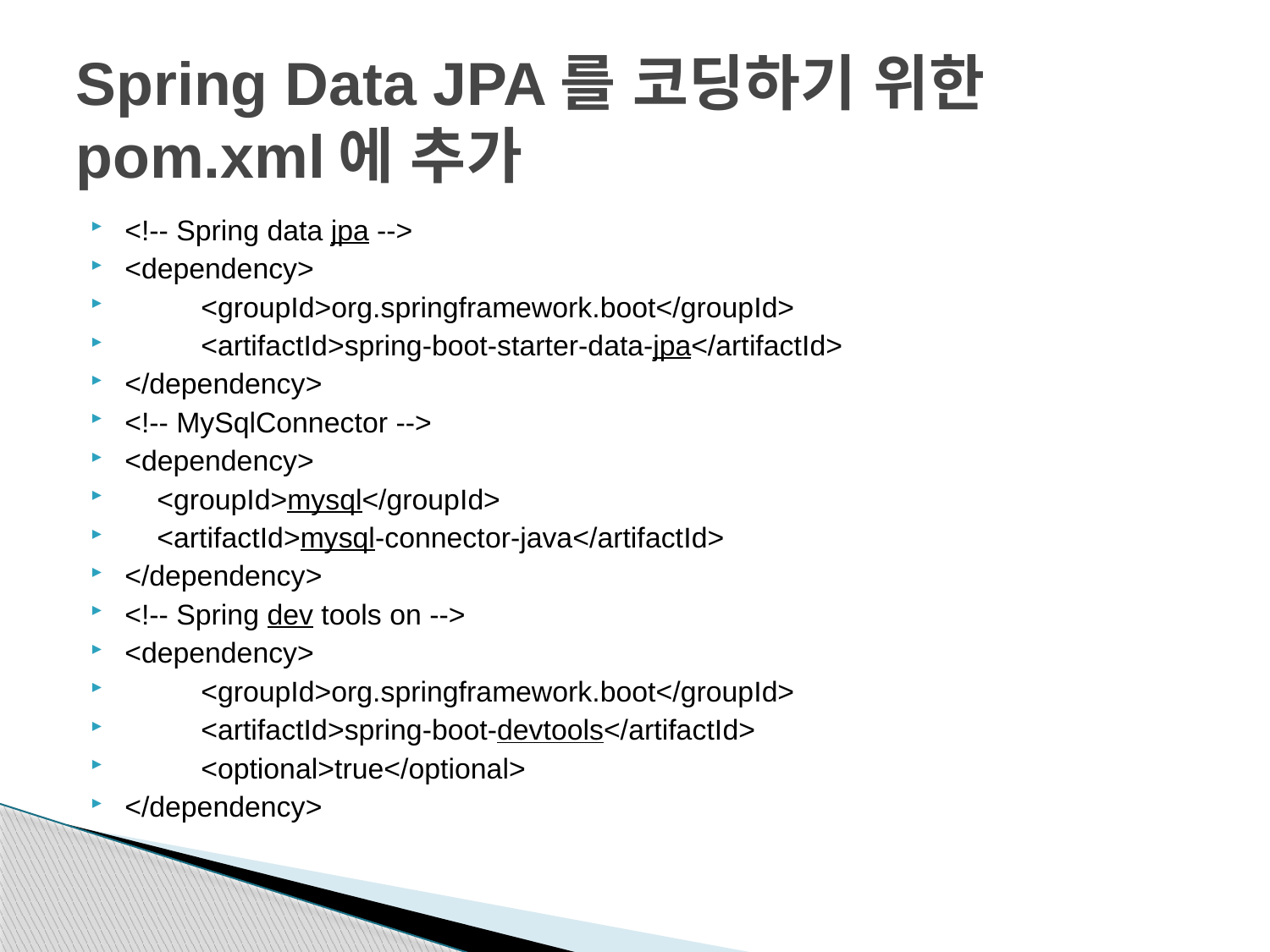

# Spring Data JPA를 코딩하기 위한 pom.xml에 추가
<!-- Spring data jpa -->
<dependency>
	<groupId>org.springframework.boot</groupId>
	<artifactId>spring-boot-starter-data-jpa</artifactId>
</dependency>
<!-- MySqlConnector -->
<dependency>
    <groupId>mysql</groupId>
    <artifactId>mysql-connector-java</artifactId>
</dependency>
<!-- Spring dev tools on -->
<dependency>
	<groupId>org.springframework.boot</groupId>
	<artifactId>spring-boot-devtools</artifactId>
	<optional>true</optional>
</dependency>